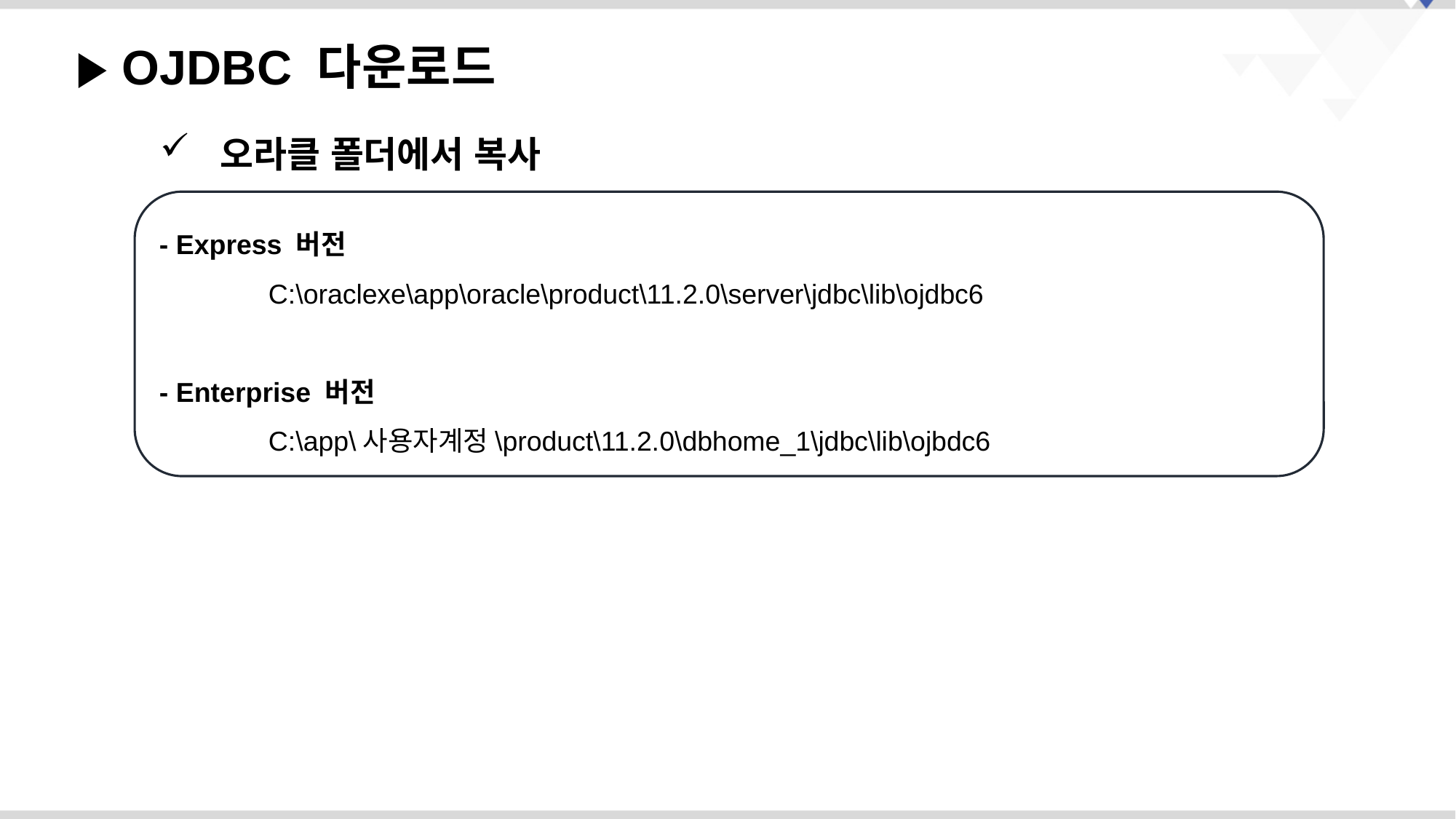

▶ OJDBC 다운로드
 오라클 폴더에서 복사
- Express 버전
	C:\oraclexe\app\oracle\product\11.2.0\server\jdbc\lib\ojdbc6

- Enterprise 버전
	C:\app\사용자계정\product\11.2.0\dbhome_1\jdbc\lib\ojbdc6